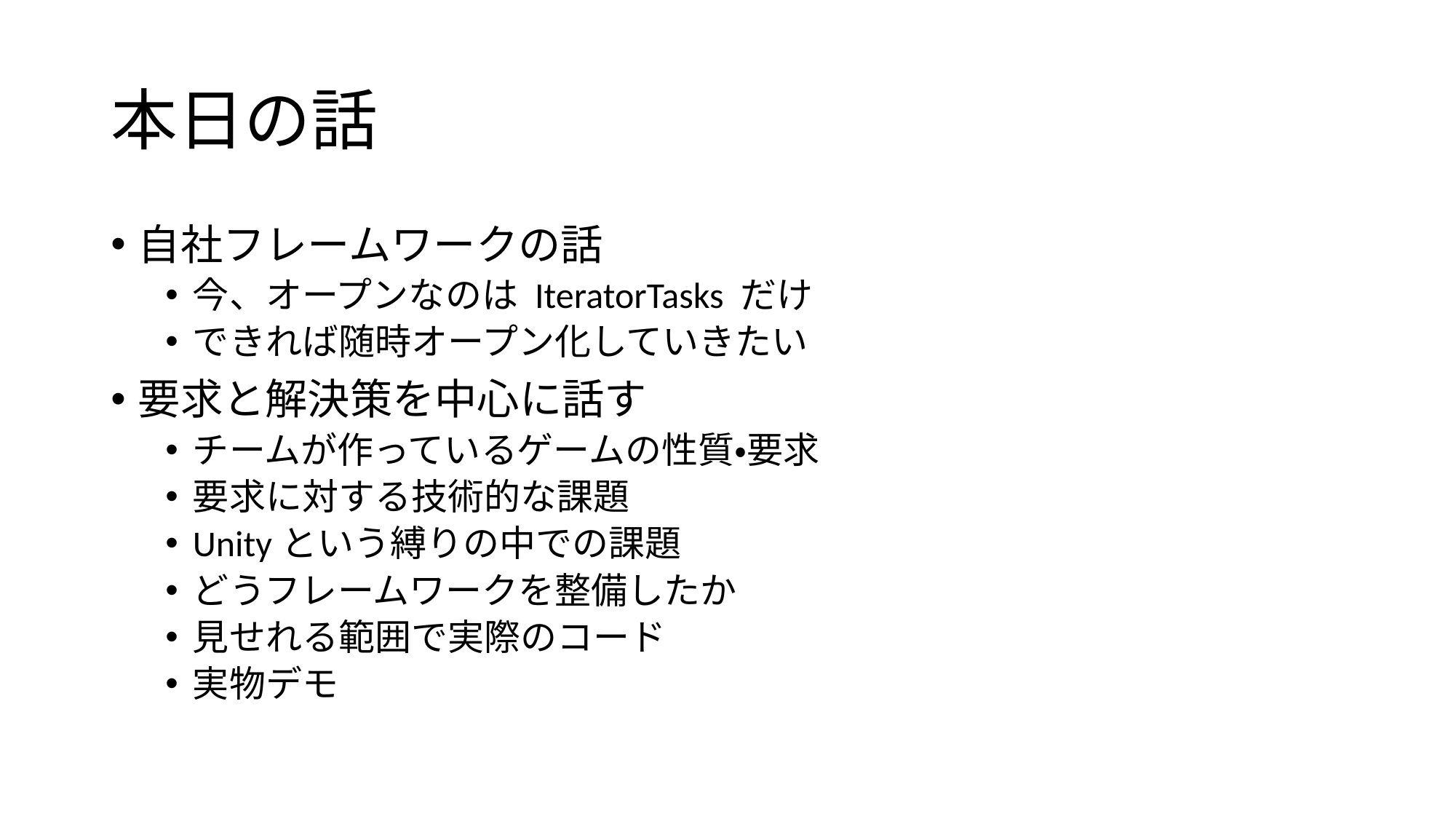

# 本日の話
自社フレームワークの話
今、オープンなのは IteratorTasks だけ
できれば随時オープン化していきたい
要求と解決策を中心に話す
チームが作っているゲームの性質・要求
要求に対する技術的な課題
Unityという縛りの中での課題
どうフレームワークを整備したか
見せれる範囲で実際のコード
実物デモ